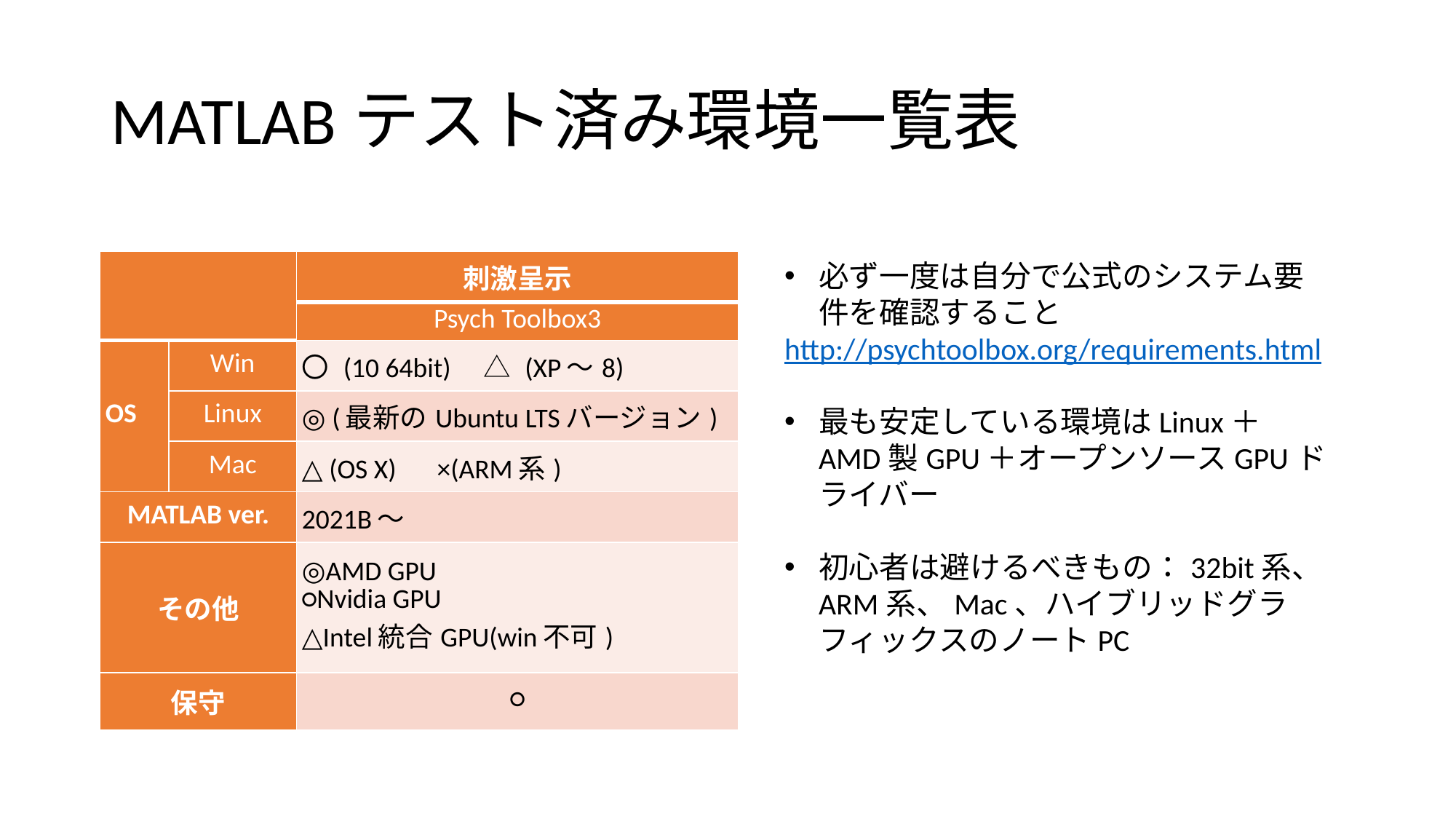

# MATLABテスト済み環境一覧表
|  |  | 刺激呈示 |
| --- | --- | --- |
|  |  | Psych Toolbox3 |
| OS | Win | 〇 (10 64bit)　△ (XP～8) |
|  | Linux | ◎ (最新のUbuntu LTSバージョン) |
|  | Mac | △ (OS X)　×(ARM系) |
| MATLAB ver. |  | 2021B～ |
| その他 |  | ◎AMD GPU ○Nvidia GPU △Intel統合GPU(win不可) |
| 保守 |  | ○ |
必ず一度は自分で公式のシステム要件を確認すること
http://psychtoolbox.org/requirements.html

最も安定している環境はLinux＋AMD製GPU＋オープンソースGPUドライバー

初心者は避けるべきもの：32bit系、ARM系、Mac、ハイブリッドグラフィックスのノートPC